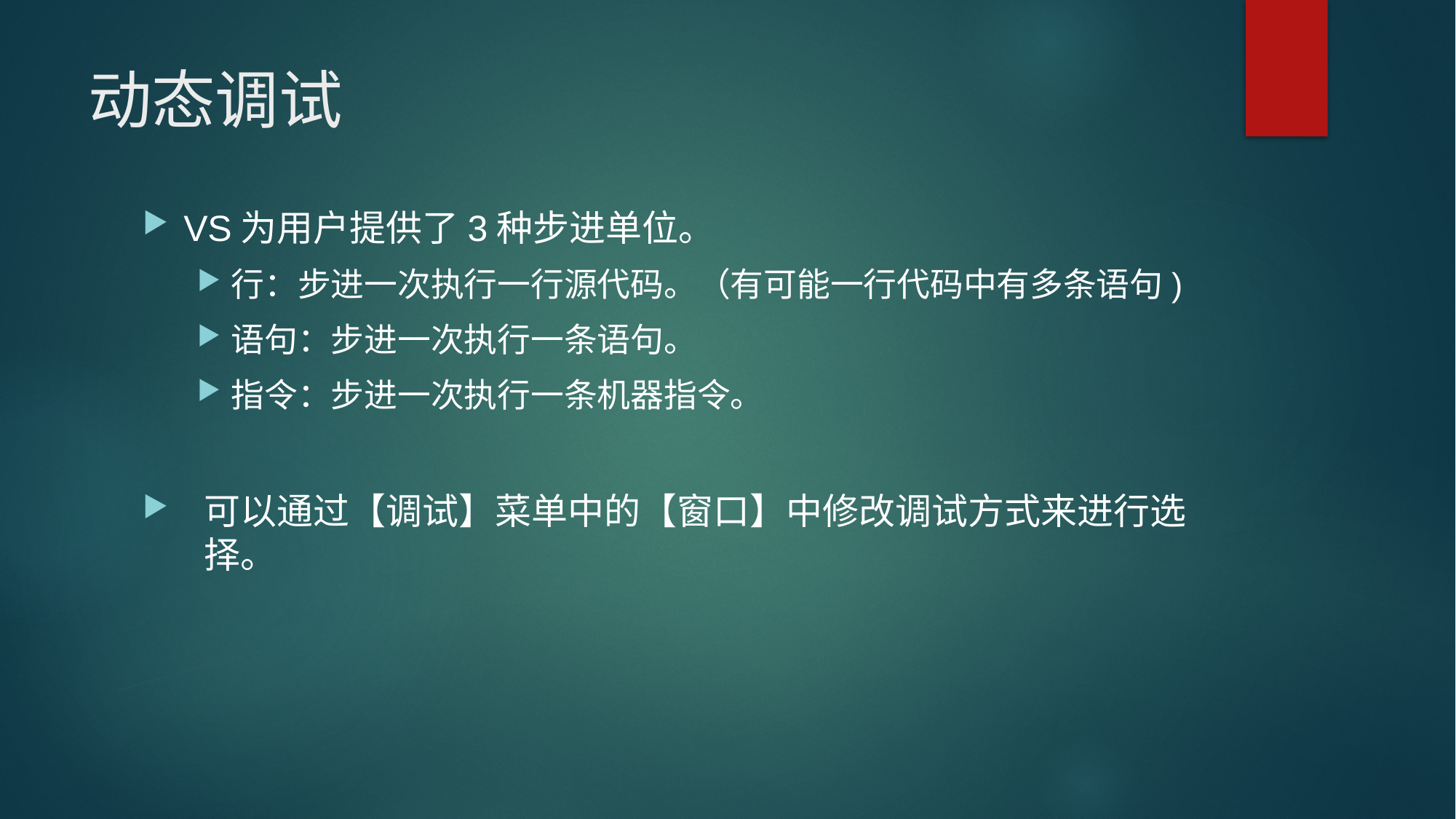

# 动态调试
VS为用户提供了3种步进单位。
行：步进一次执行一行源代码。（有可能一行代码中有多条语句)
语句：步进一次执行一条语句。
指令：步进一次执行一条机器指令。

可以通过【调试】菜单中的【窗口】中修改调试方式来进行选择。